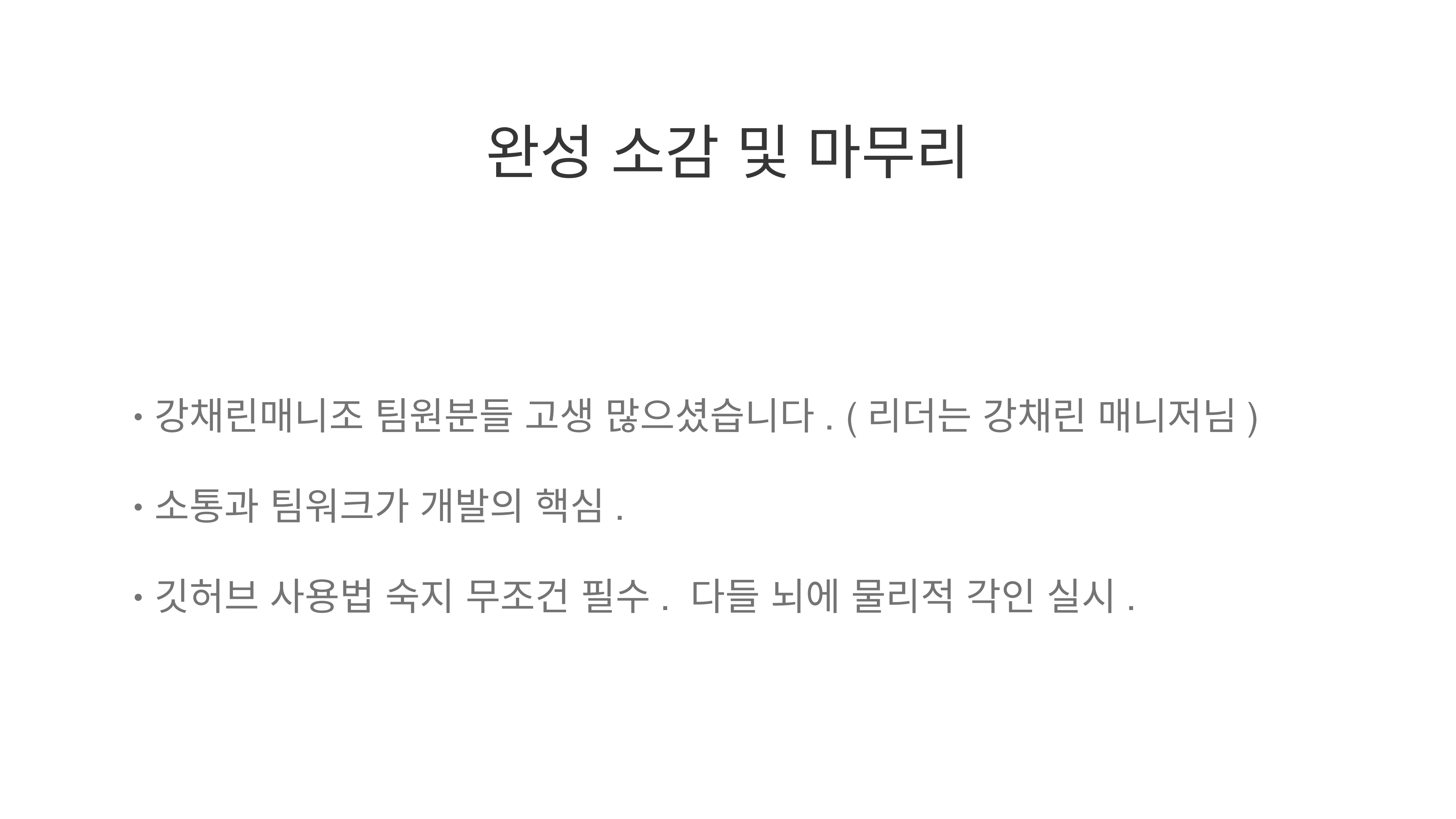

완성 소감 및 마무리
강채린매니조 팀원분들 고생 많으셨습니다. (리더는 강채린 매니저님)
소통과 팀워크가 개발의 핵심.
깃허브 사용법 숙지 무조건 필수. 다들 뇌에 물리적 각인 실시.